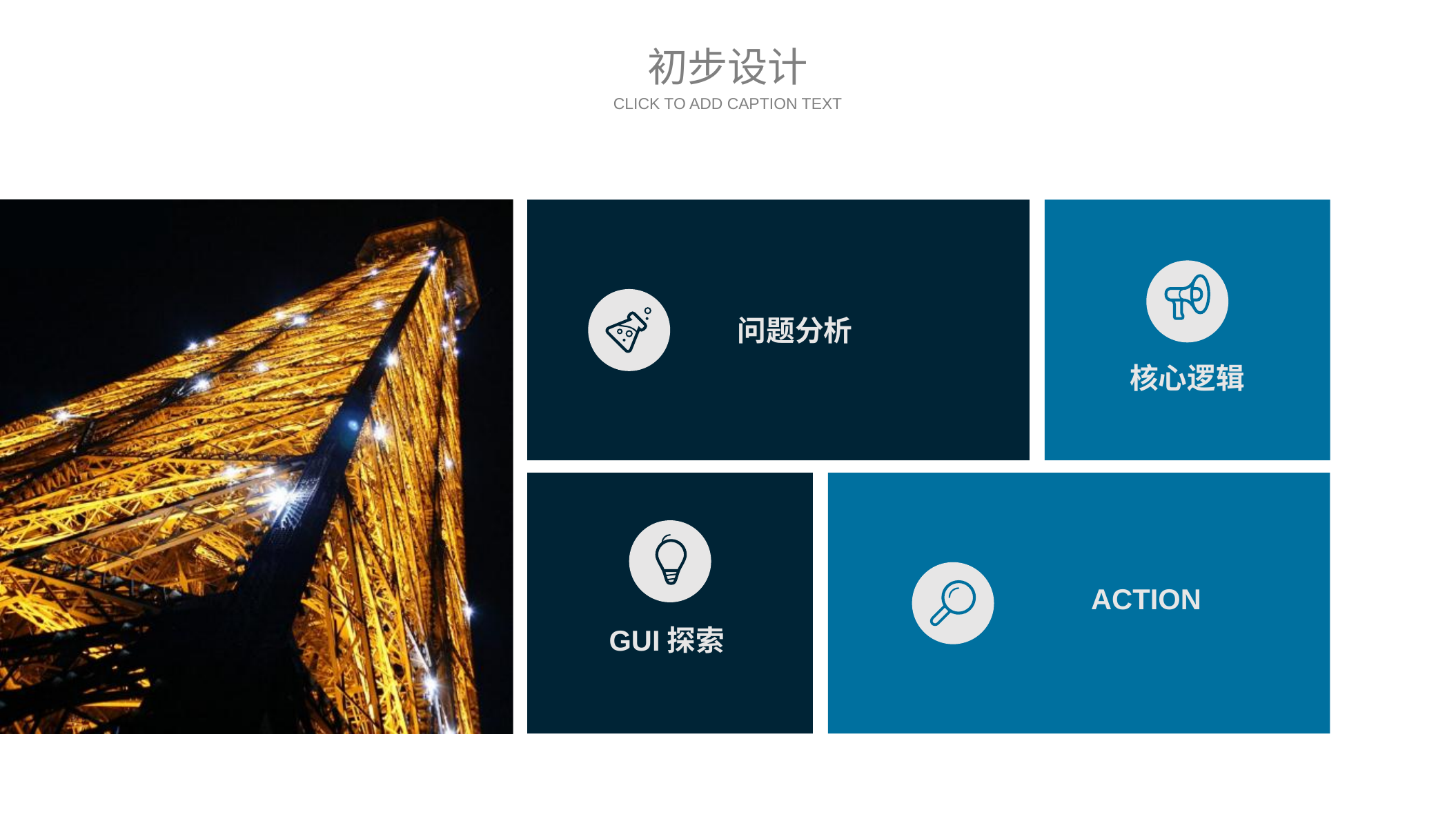

初步设计
CLICK TO ADD CAPTION TEXT

问题分析

核心逻辑

ACTION

GUI探索